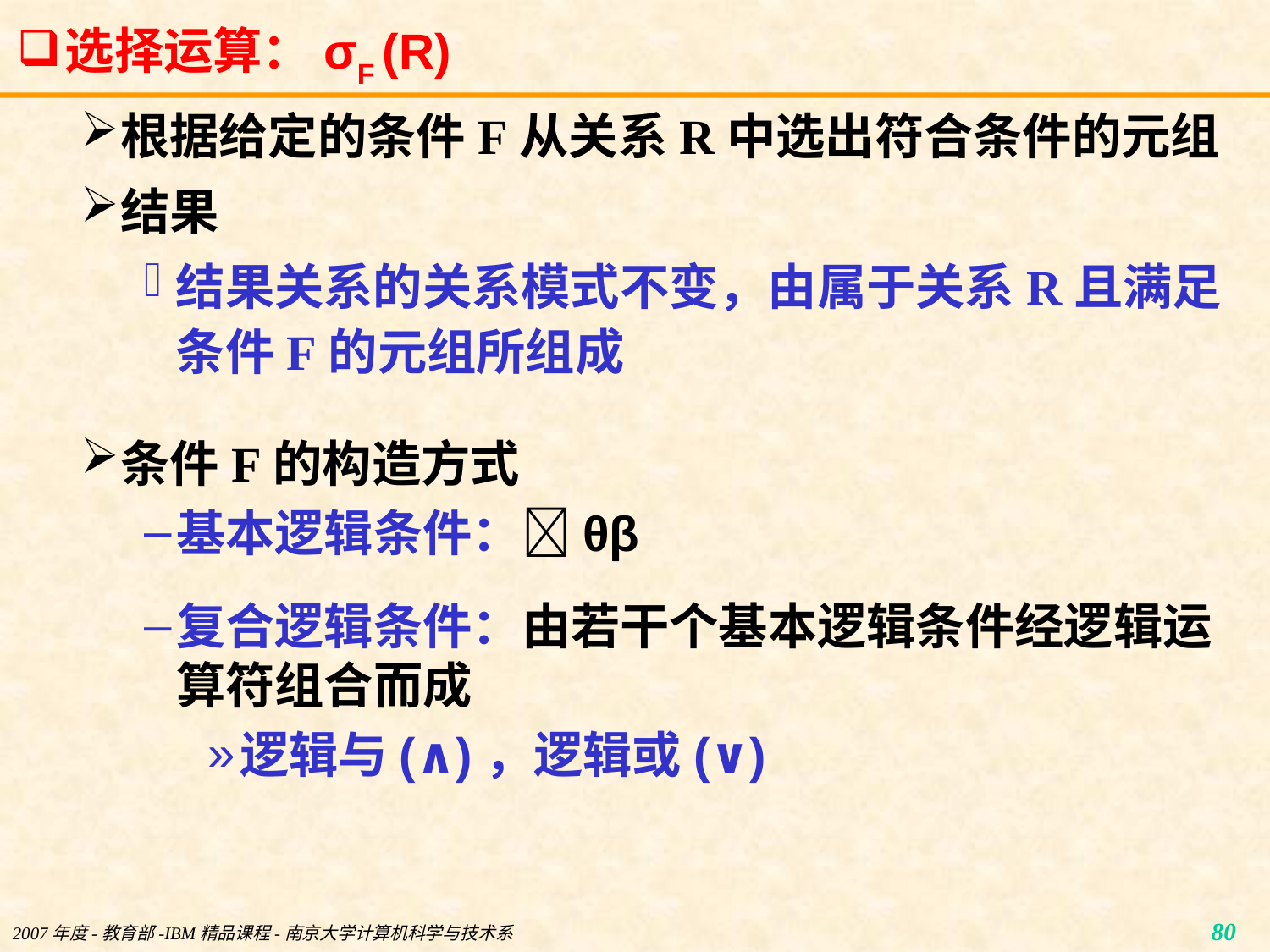

# 选择运算：σF (R)
根据给定的条件F从关系R中选出符合条件的元组
结果
结果关系的关系模式不变，由属于关系R且满足条件F的元组所组成
条件F的构造方式
基本逻辑条件：αθβ

复合逻辑条件：由若干个基本逻辑条件经逻辑运算符组合而成
逻辑与(∧)，逻辑或(∨)
80
2007年度-教育部-IBM精品课程-南京大学计算机科学与技术系